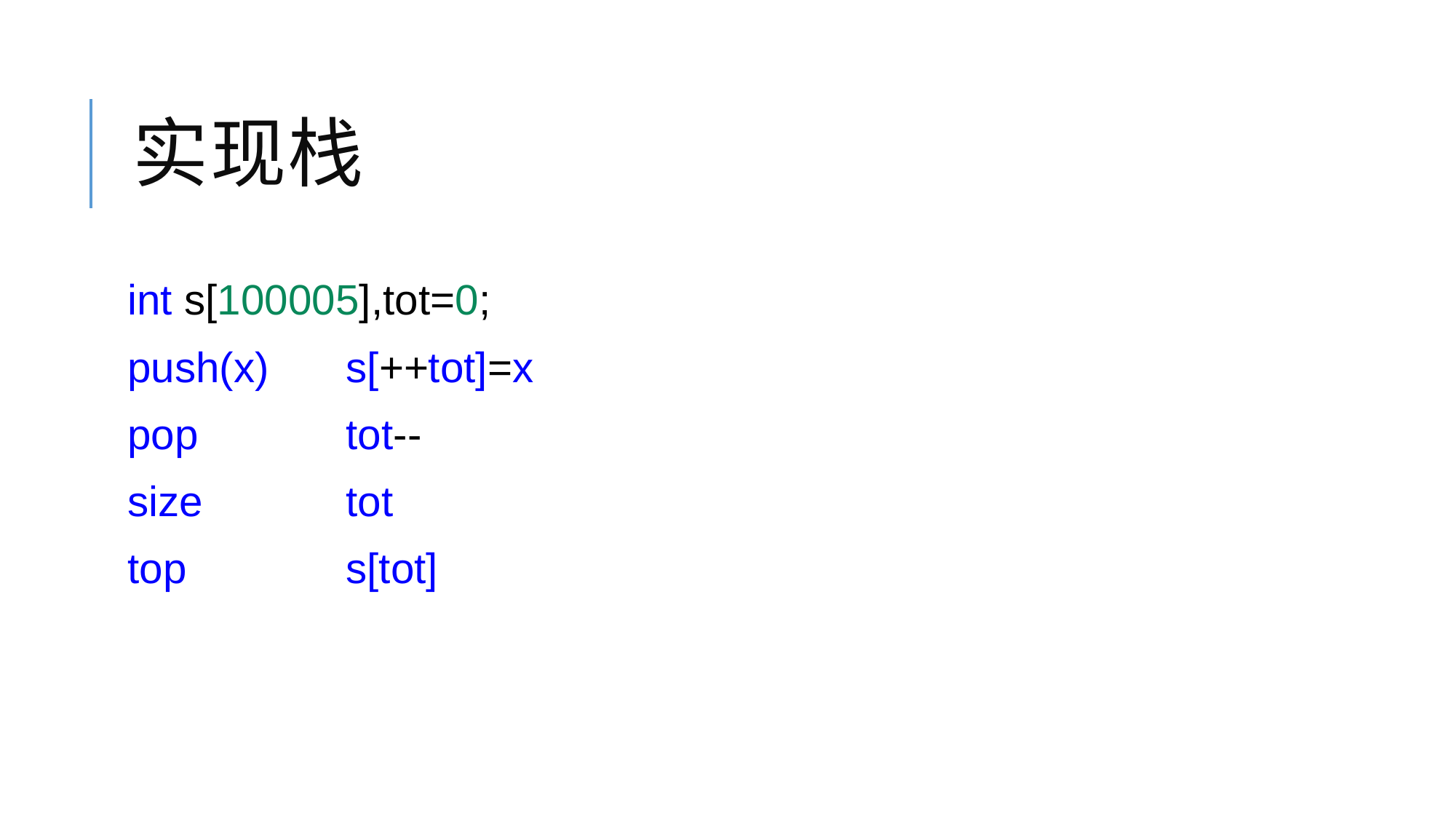

# 实现栈
int s[100005],tot=0;
push(x) 	s[++tot]=x
pop 		tot--
size 		tot
top 		s[tot]